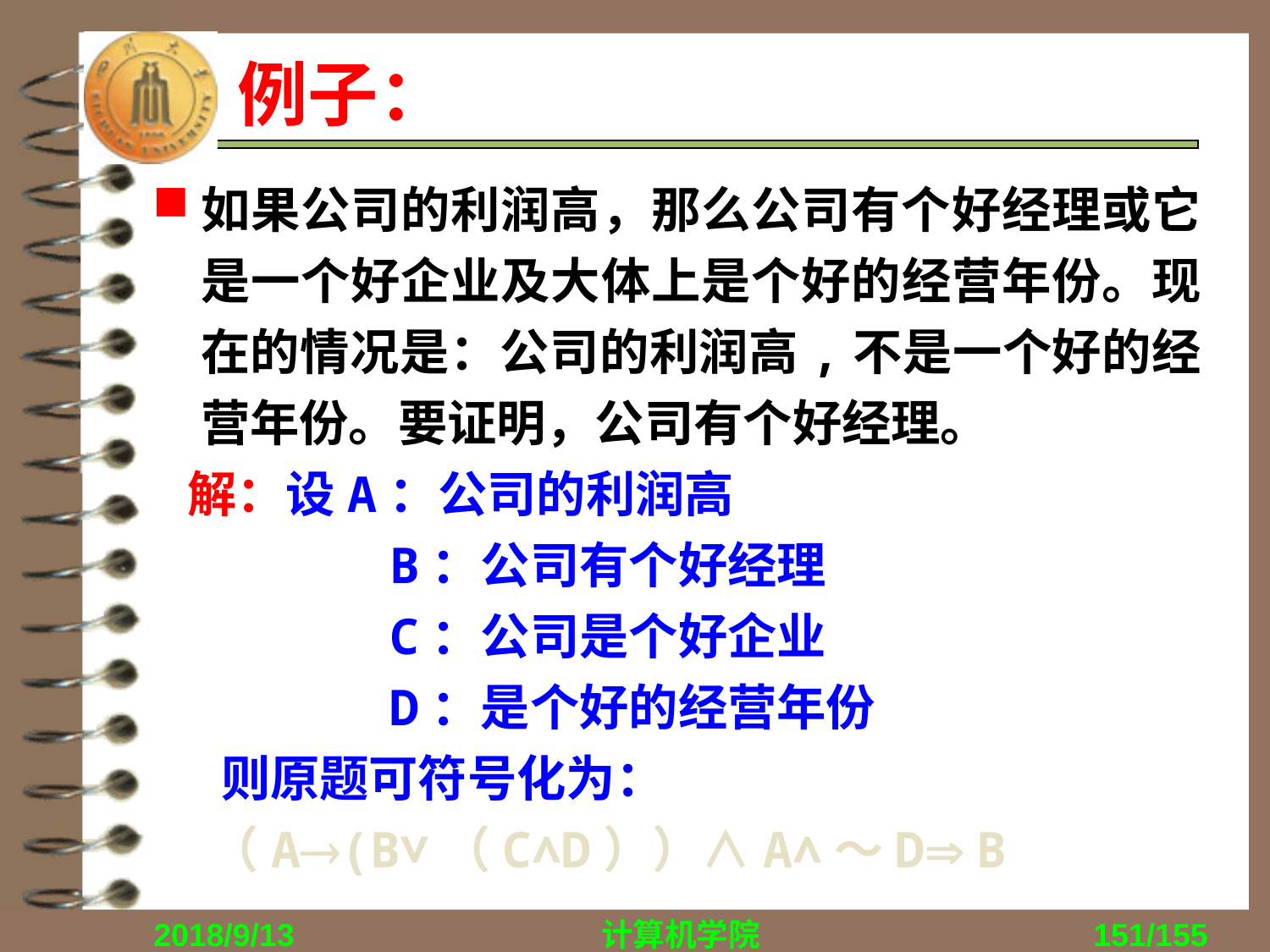

# 例子：

如果公司的利润高，那么公司有个好经理或它是一个好企业及大体上是个好的经营年份。现在的情况是：公司的利润高,不是一个好的经营年份。要证明，公司有个好经理。
  解：设A：公司的利润高
        B：公司有个好经理
        C：公司是个好企业
        D：是个好的经营年份
     则原题可符号化为：
    （A→(B∨（C∧D））∧A∧～D⇒ B
2018/9/13
计算机学院
151/155